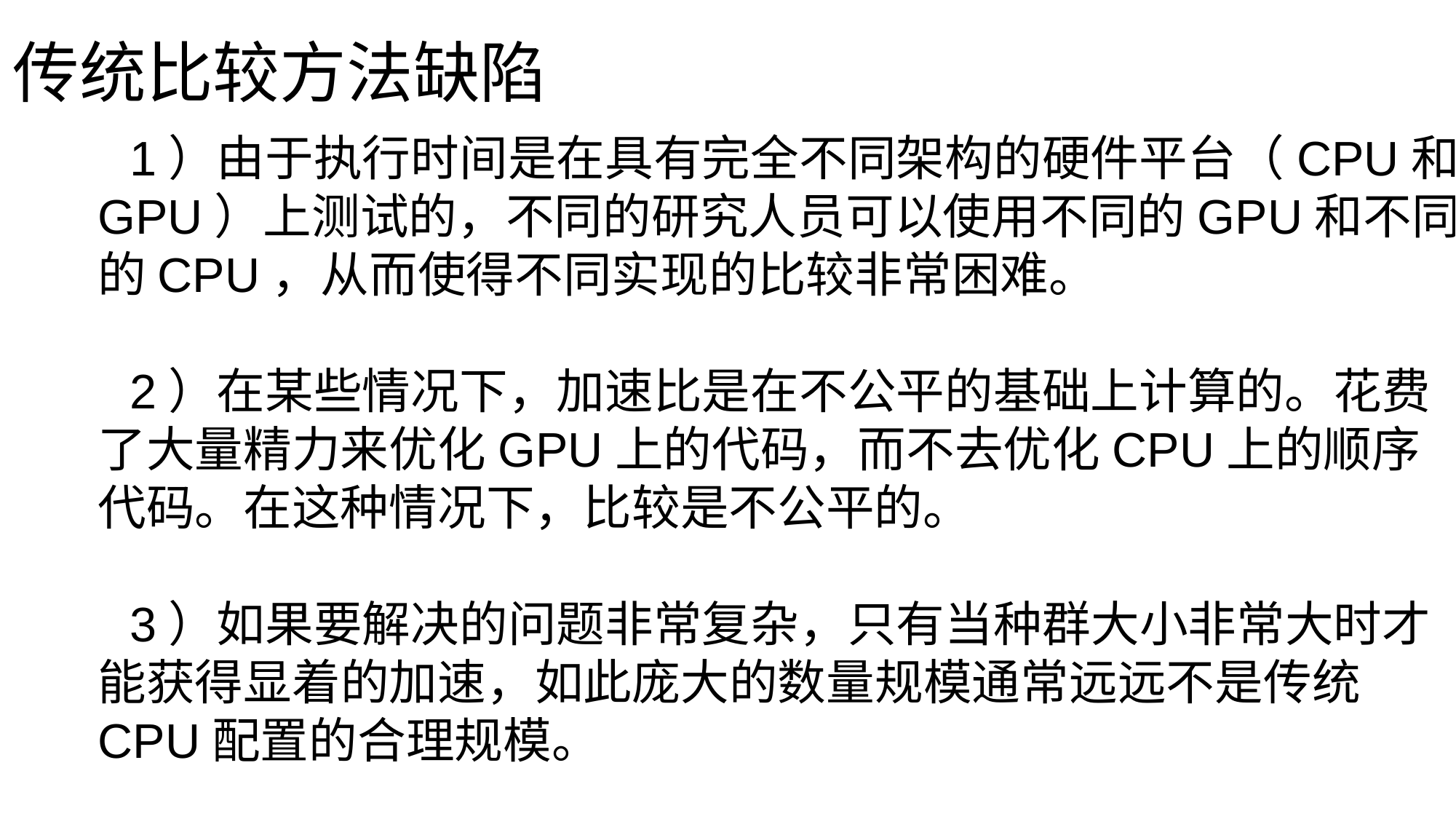

传统比较方法缺陷

1）由于执行时间是在具有完全不同架构的硬件平台（CPU和GPU）上测试的，不同的研究人员可以使用不同的GPU和不同的CPU，从而使得不同实现的比较非常困难。

2）在某些情况下，加速比是在不公平的基础上计算的。花费了大量精力来优化GPU上的代码，而不去优化CPU上的顺序代码。在这种情况下，比较是不公平的。

3）如果要解决的问题非常复杂，只有当种群大小非常大时才能获得显着的加速，如此庞大的数量规模通常远远不是传统CPU配置的合理规模。